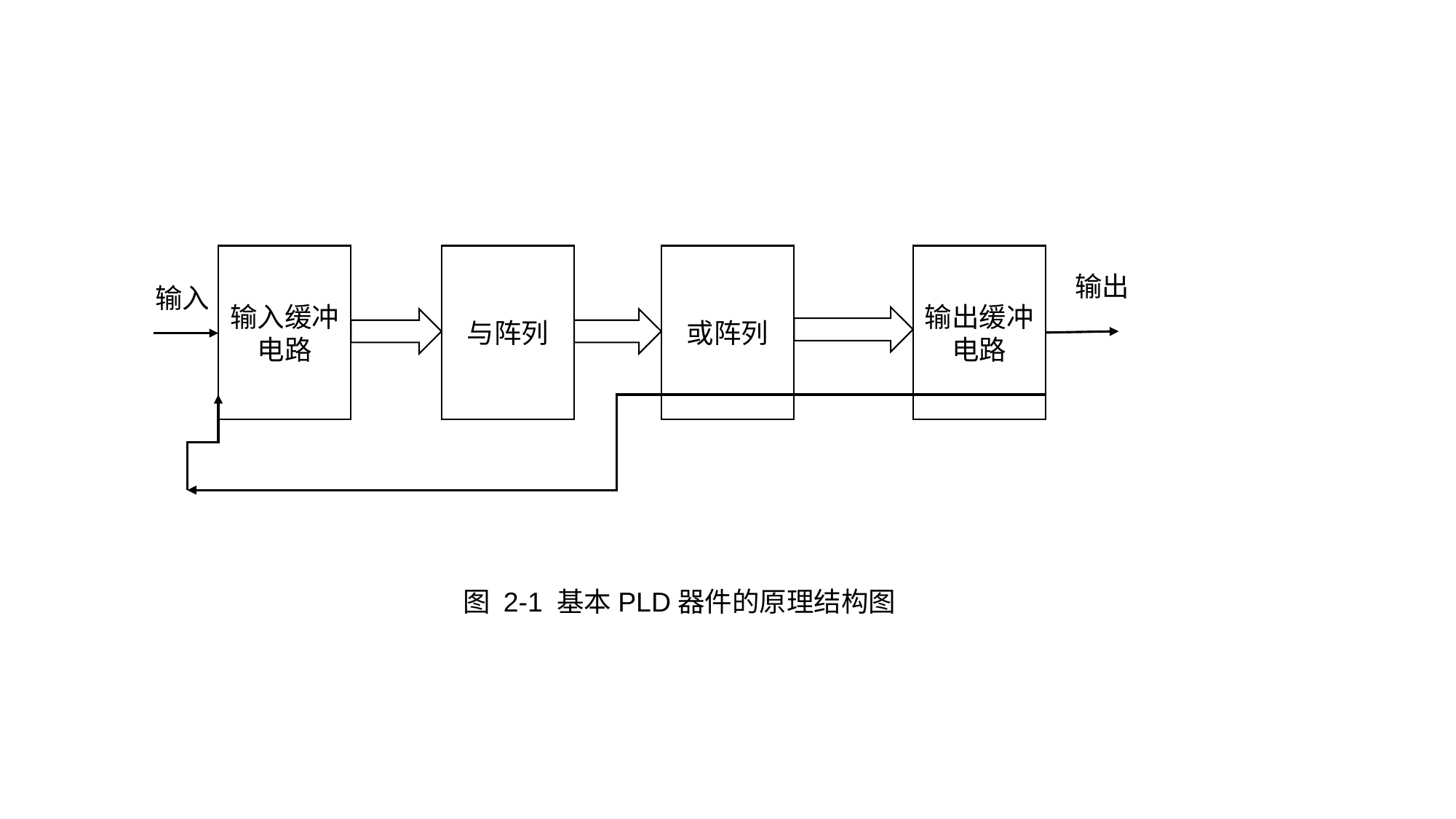

输入缓冲电路
与阵列
或阵列
输出缓冲电路
输出
输入

图 2-1 基本PLD器件的原理结构图